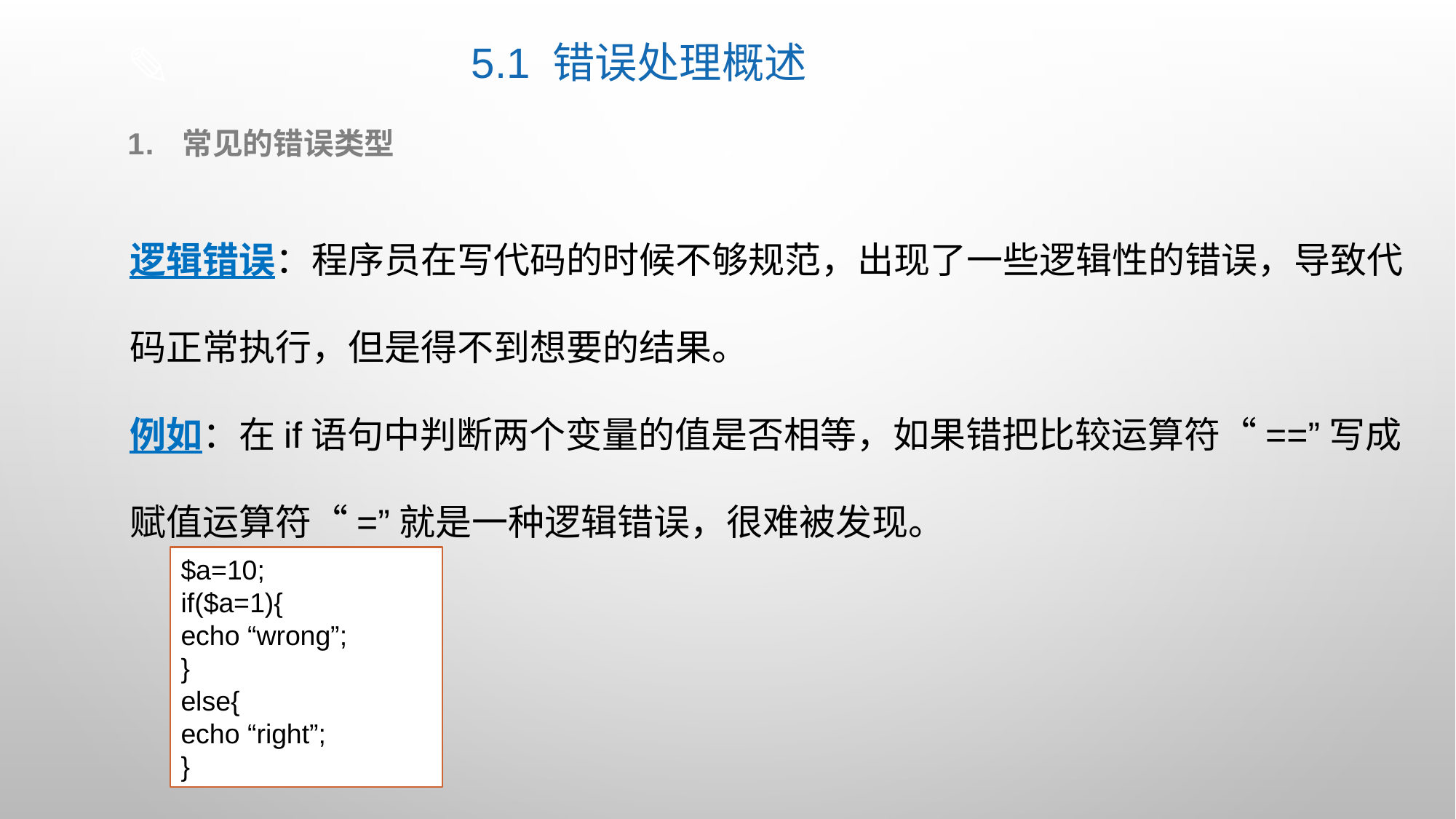

# 5.1 错误处理概述
常见的错误类型
逻辑错误：程序员在写代码的时候不够规范，出现了一些逻辑性的错误，导致代码正常执行，但是得不到想要的结果。
例如：在if语句中判断两个变量的值是否相等，如果错把比较运算符“==”写成赋值运算符“=”就是一种逻辑错误，很难被发现。
$a=10;
if($a=1){
echo “wrong”;
}
else{
echo “right”;
}